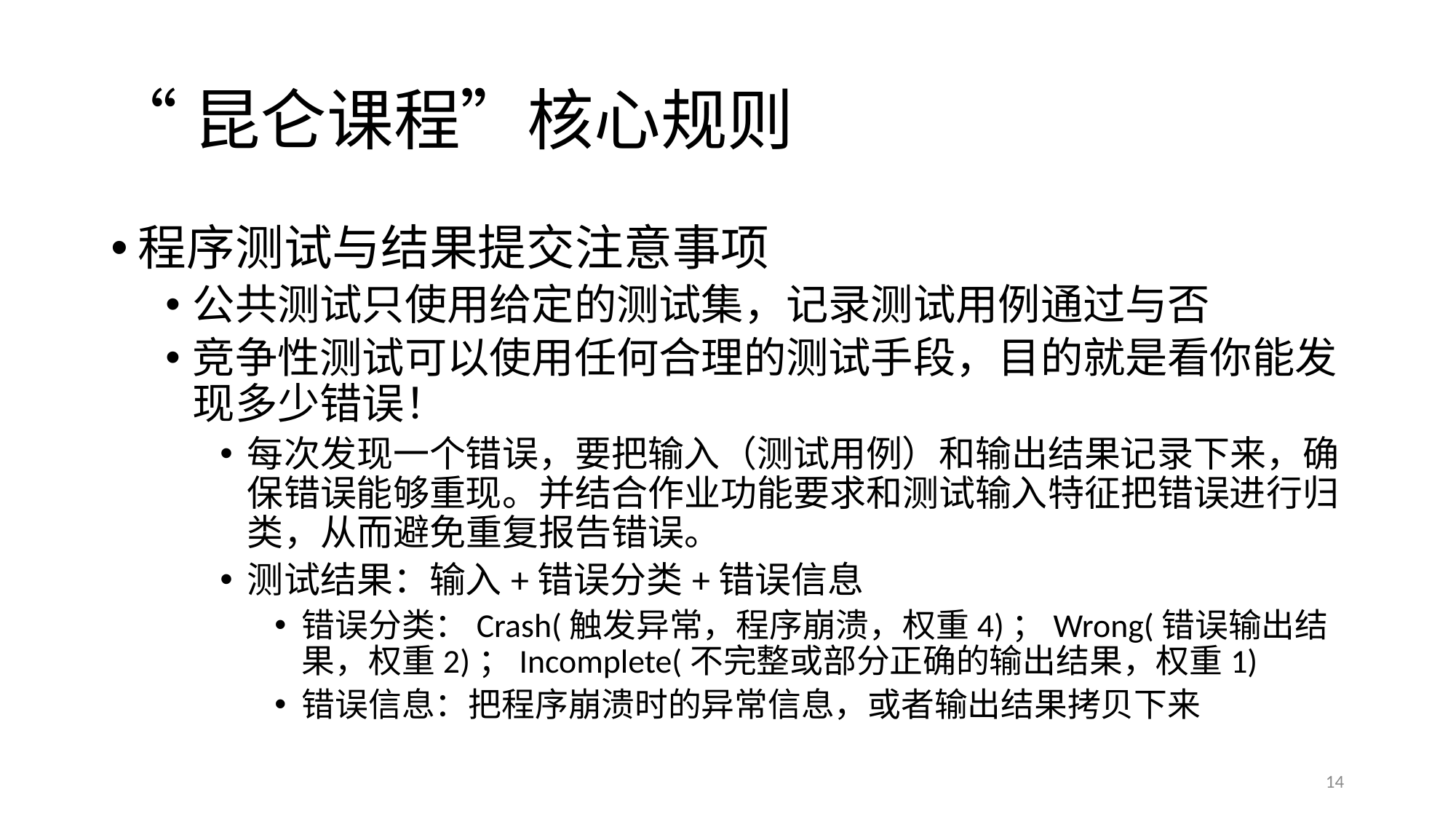

# “昆仑课程”核心规则
程序测试与结果提交注意事项
公共测试只使用给定的测试集，记录测试用例通过与否
竞争性测试可以使用任何合理的测试手段，目的就是看你能发现多少错误！
每次发现一个错误，要把输入（测试用例）和输出结果记录下来，确保错误能够重现。并结合作业功能要求和测试输入特征把错误进行归类，从而避免重复报告错误。
测试结果：输入+错误分类+错误信息
错误分类：Crash(触发异常，程序崩溃，权重4)；Wrong(错误输出结果，权重2)；Incomplete(不完整或部分正确的输出结果，权重1)
错误信息：把程序崩溃时的异常信息，或者输出结果拷贝下来
14